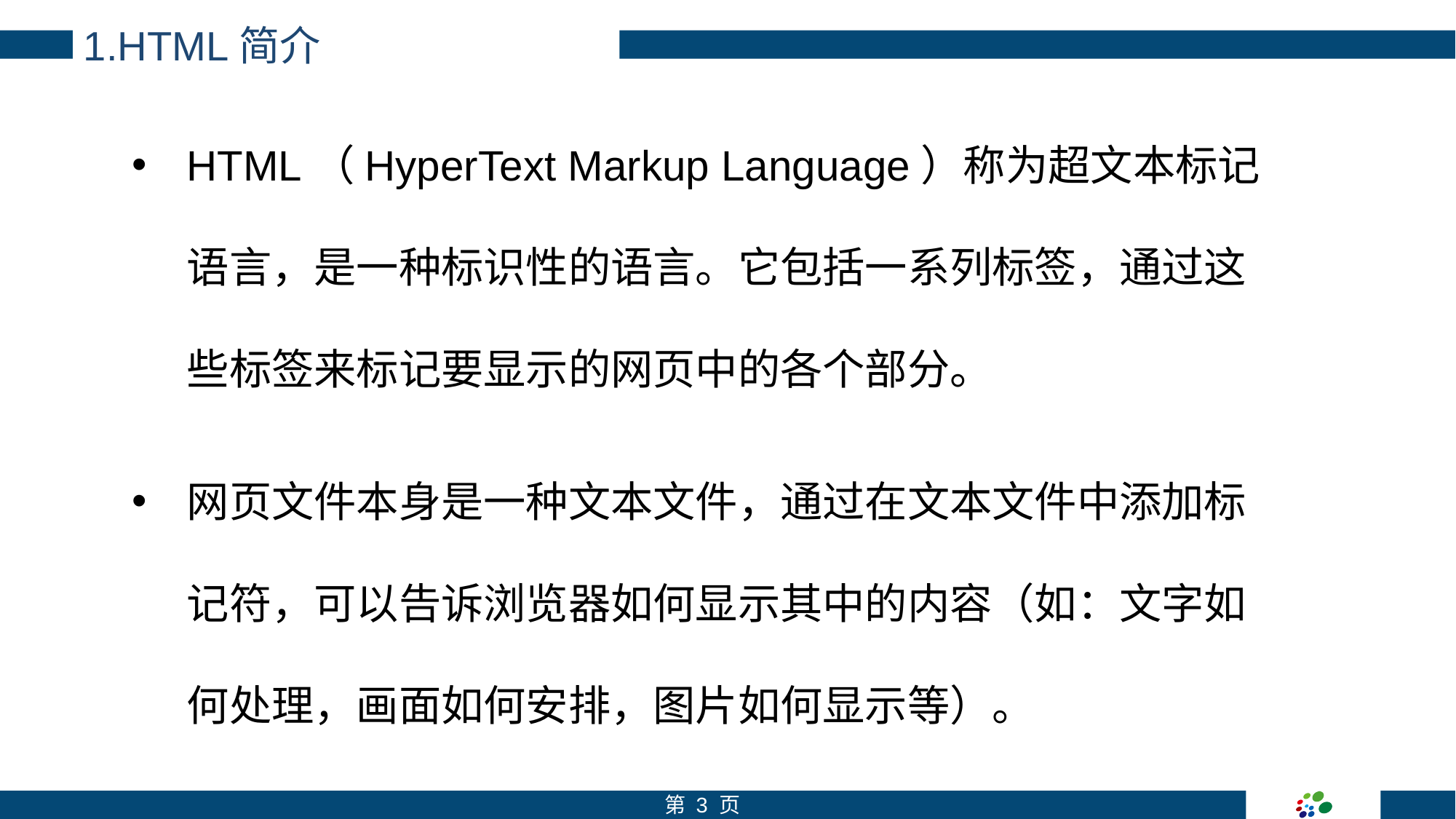

1.HTML简介
HTML（HyperText Markup Language）称为超文本标记语言，是一种标识性的语言。它包括一系列标签，通过这些标签来标记要显示的网页中的各个部分。
网页文件本身是一种文本文件，通过在文本文件中添加标记符，可以告诉浏览器如何显示其中的内容（如：文字如何处理，画面如何安排，图片如何显示等）。